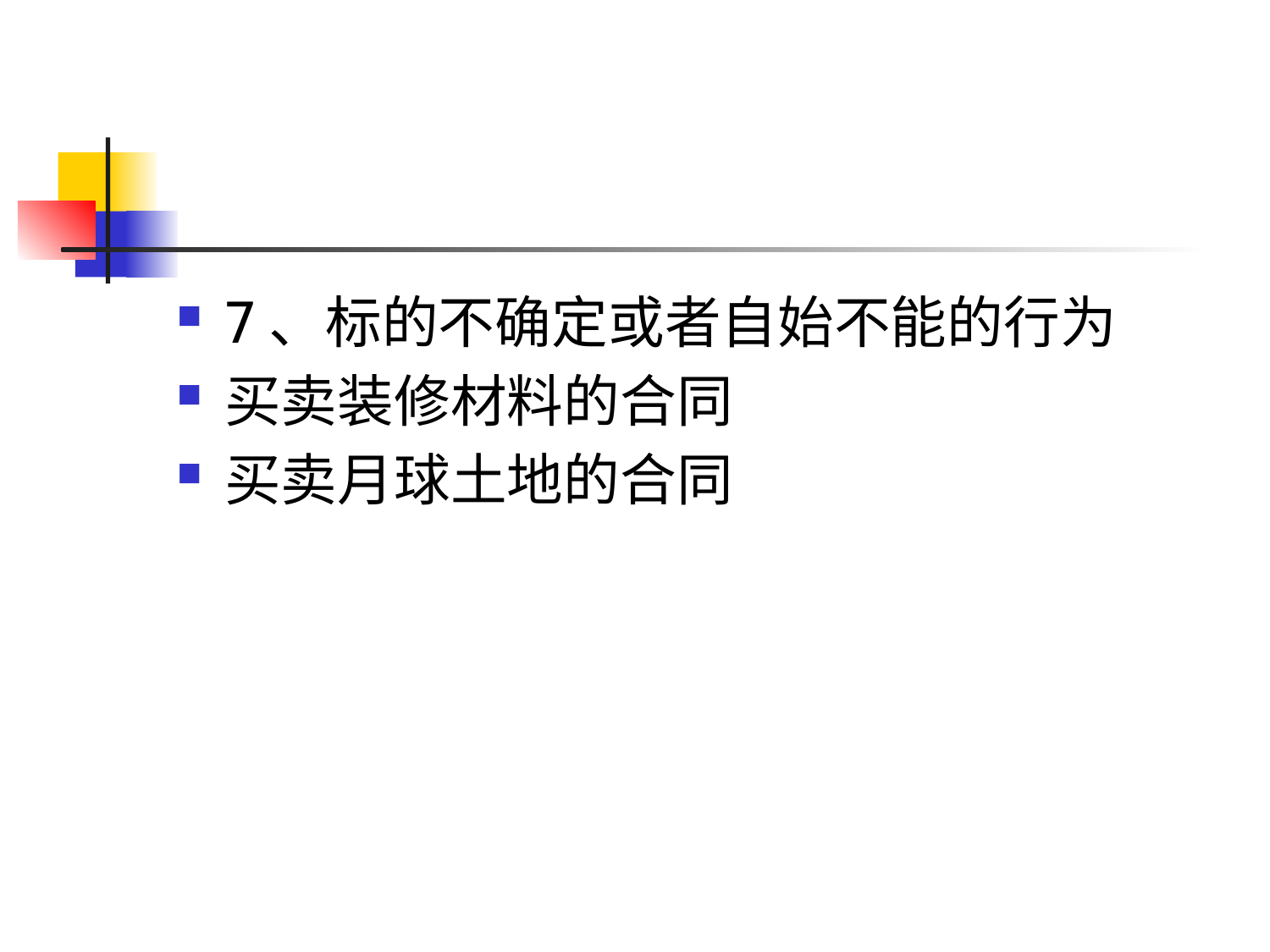

#
7、标的不确定或者自始不能的行为
买卖装修材料的合同
买卖月球土地的合同